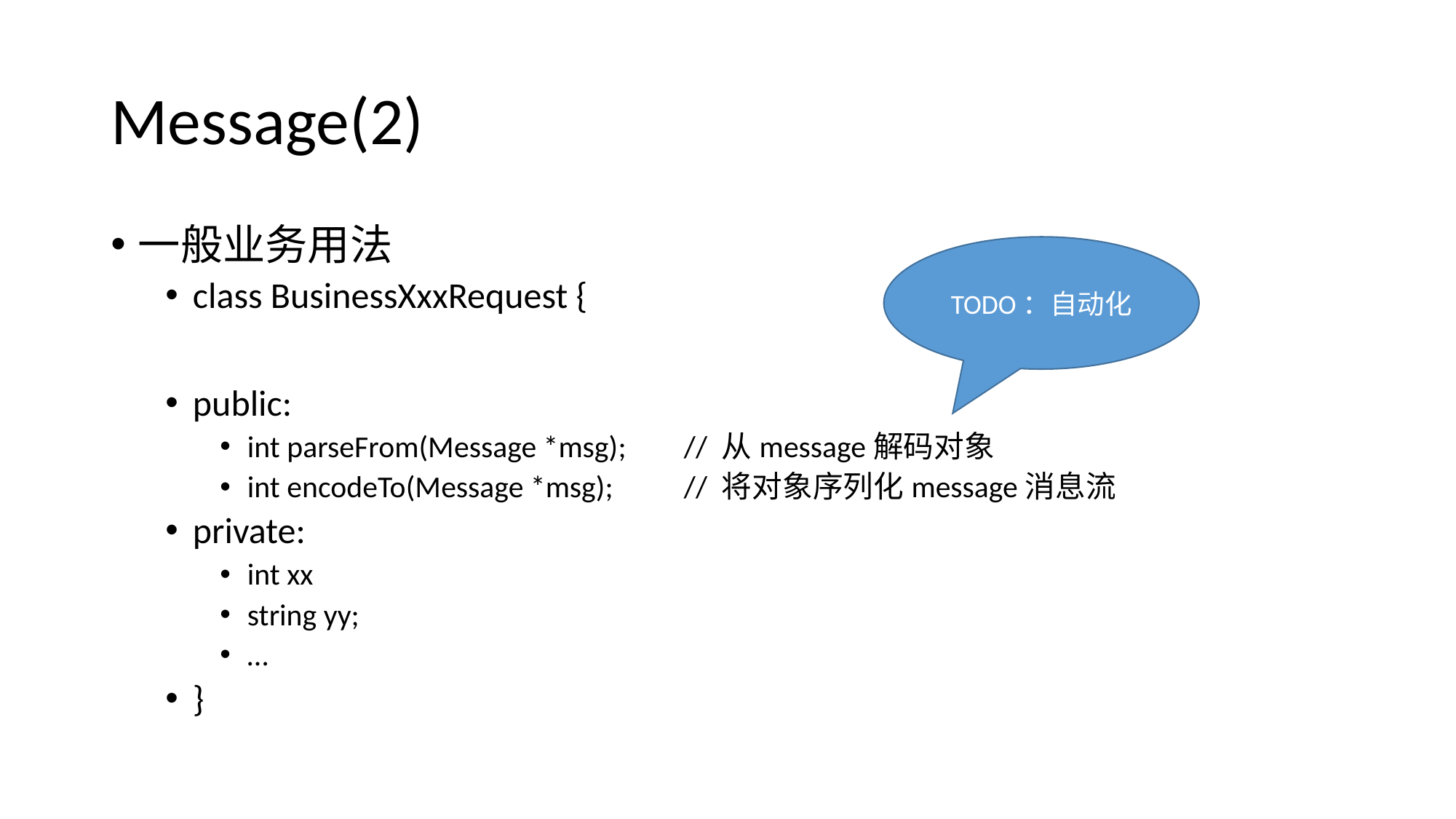

# Message(2)
一般业务用法
class BusinessXxxRequest {

public:
int parseFrom(Message *msg);	// 从message解码对象
int encodeTo(Message *msg);	// 将对象序列化message消息流
private:
int xx
string yy;
…
}
TODO：自动化